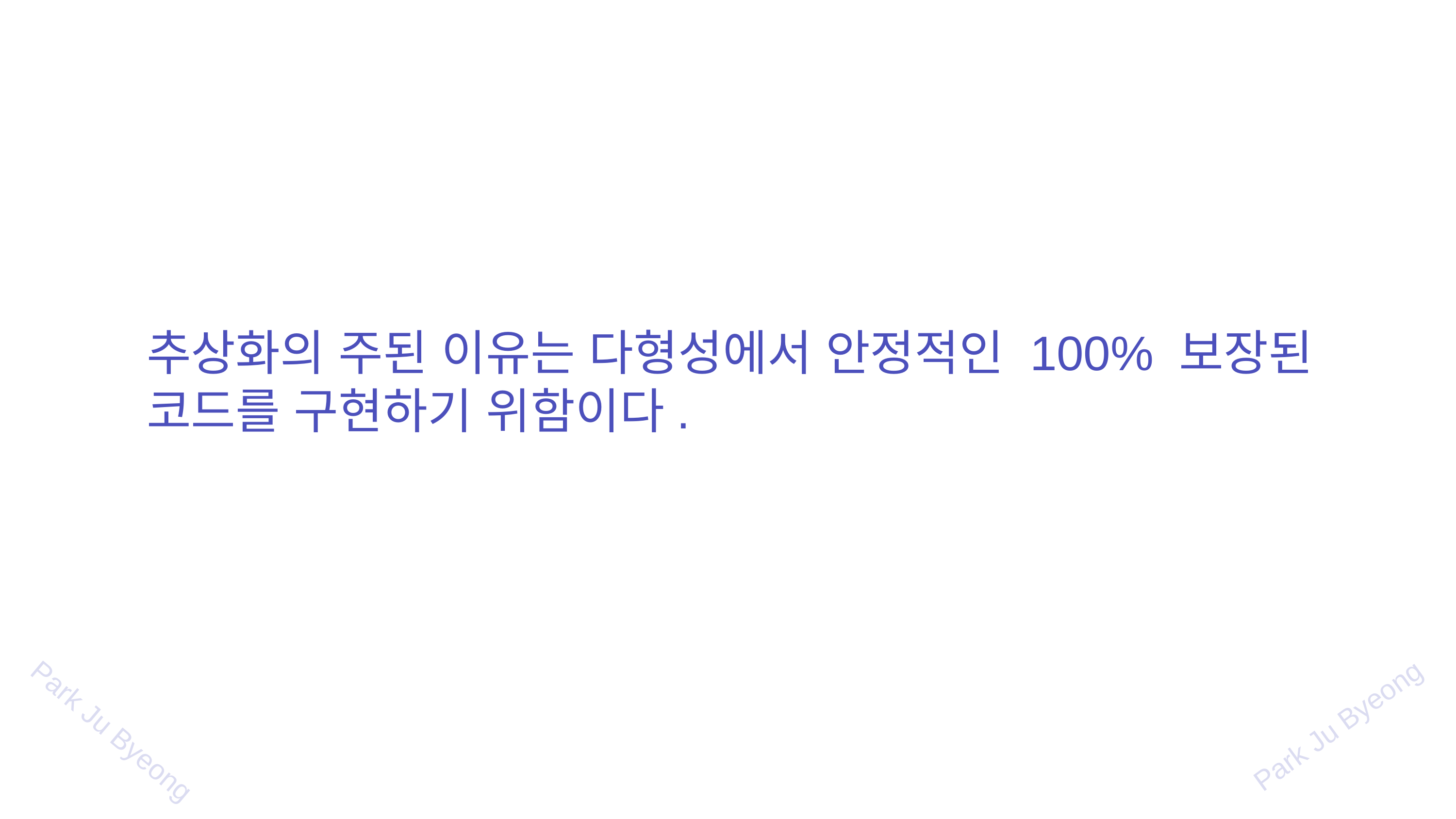

추상화의 주된 이유는 다형성에서 안정적인 100% 보장된 코드를 구현하기 위함이다.